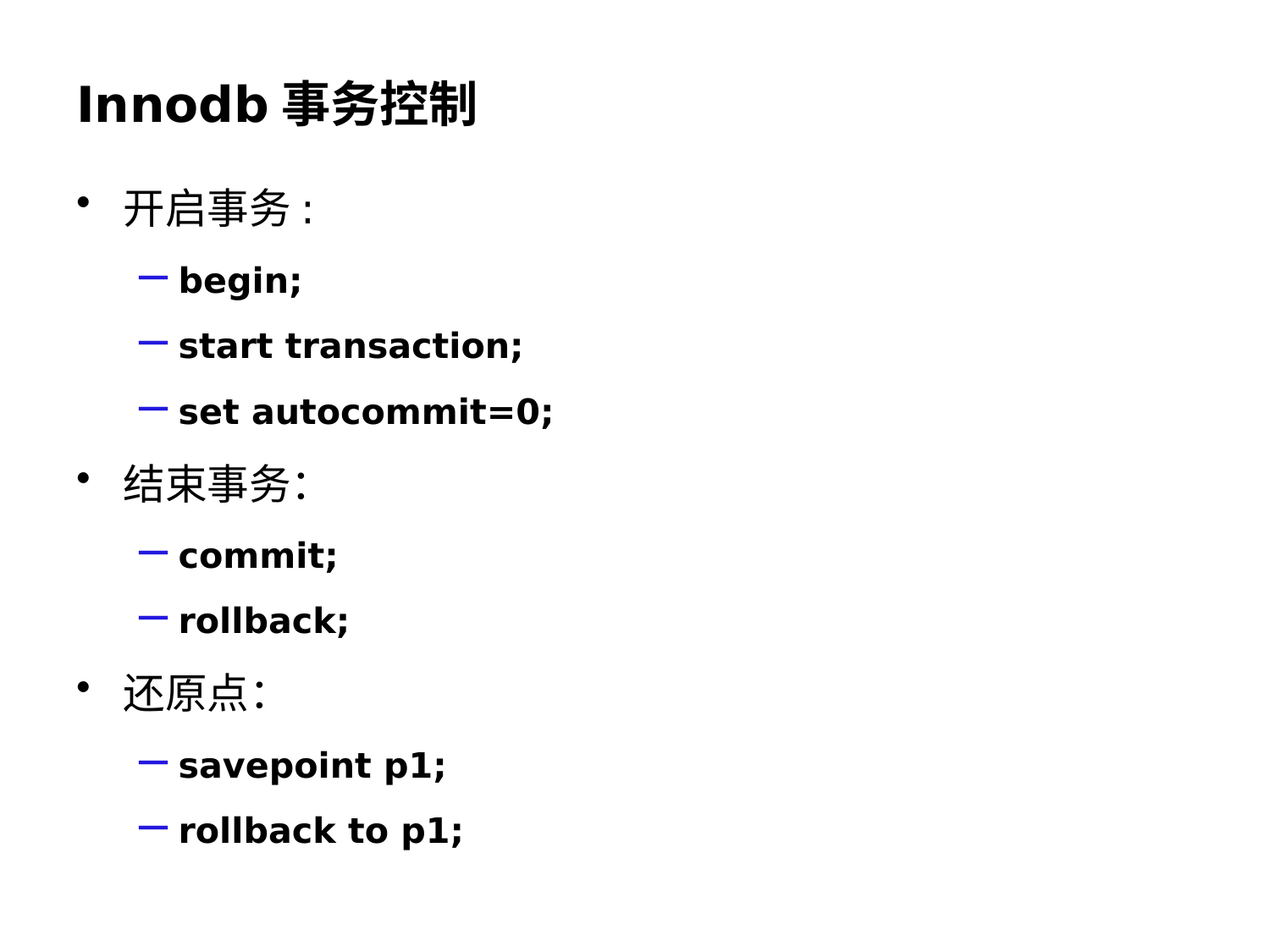

# Innodb事务控制
开启事务:
begin;
start transaction;
set autocommit=0;
结束事务：
commit;
rollback;
还原点：
savepoint p1;
rollback to p1;